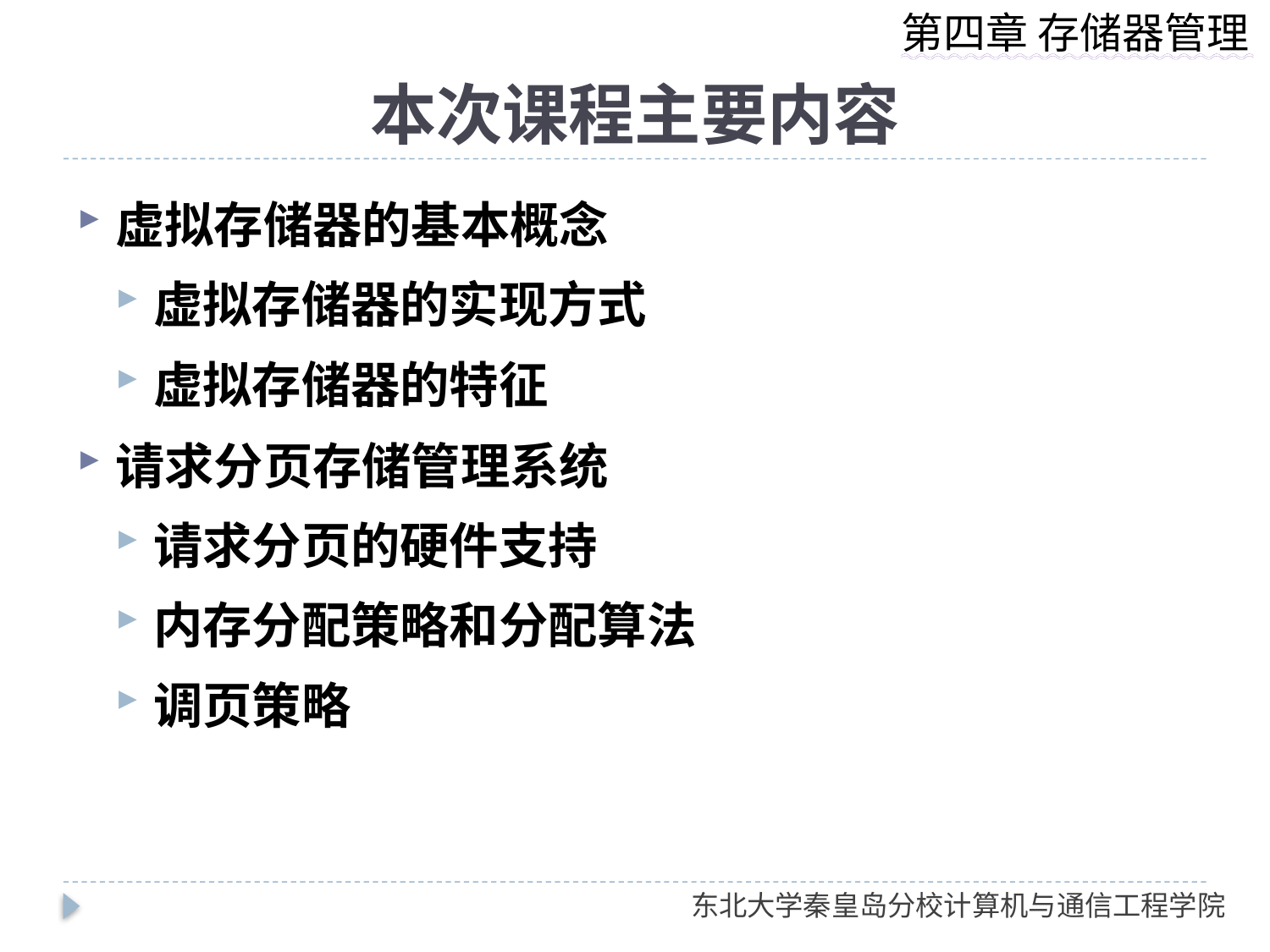

# 本次课程主要内容
虚拟存储器的基本概念
虚拟存储器的实现方式
虚拟存储器的特征
请求分页存储管理系统
请求分页的硬件支持
内存分配策略和分配算法
调页策略